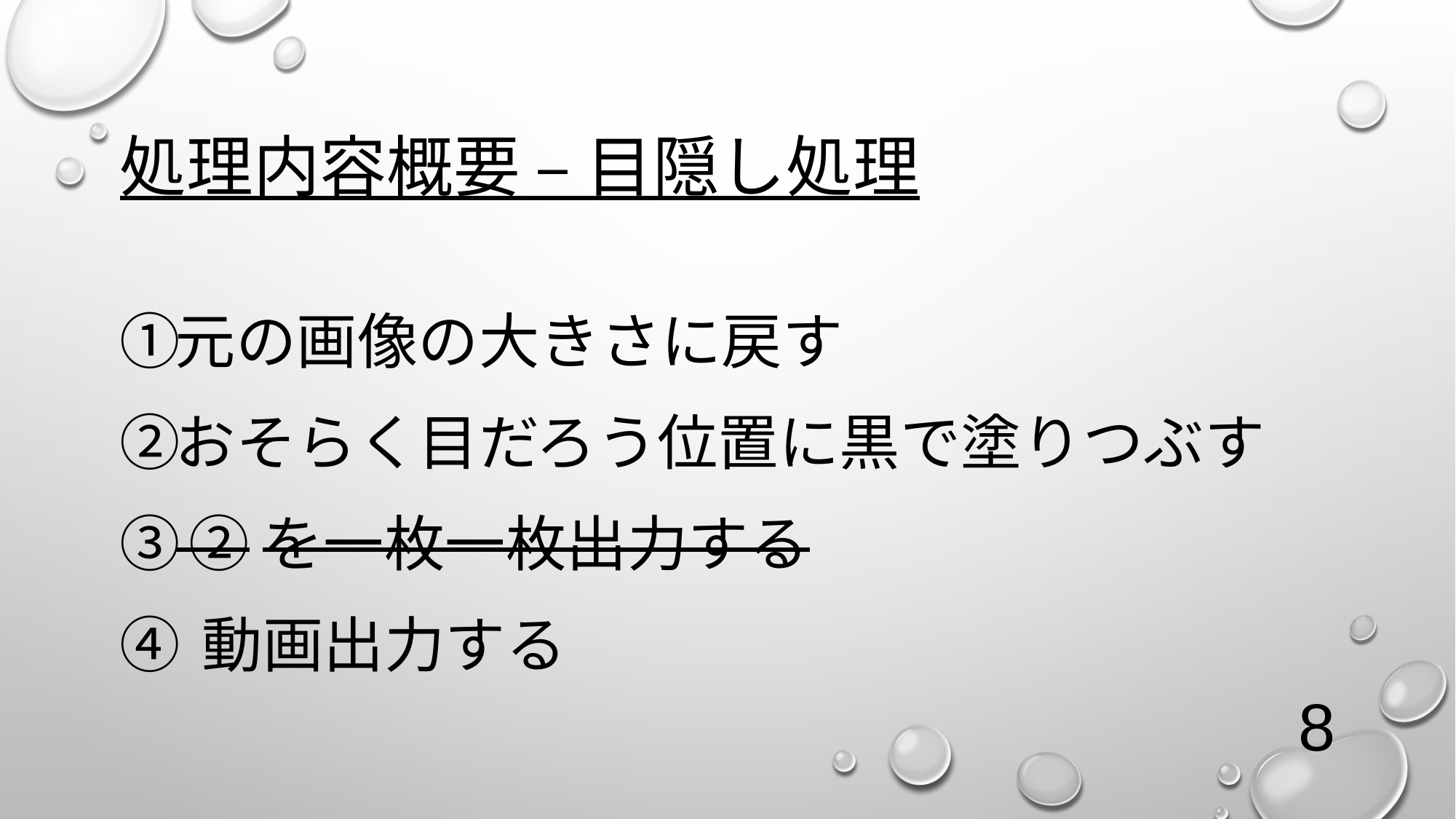

# 処理内容概要 – 目隠し処理
元の画像の大きさに戻す
おそらく目だろう位置に黒で塗りつぶす
 ②を一枚一枚出力する
 動画出力する

8